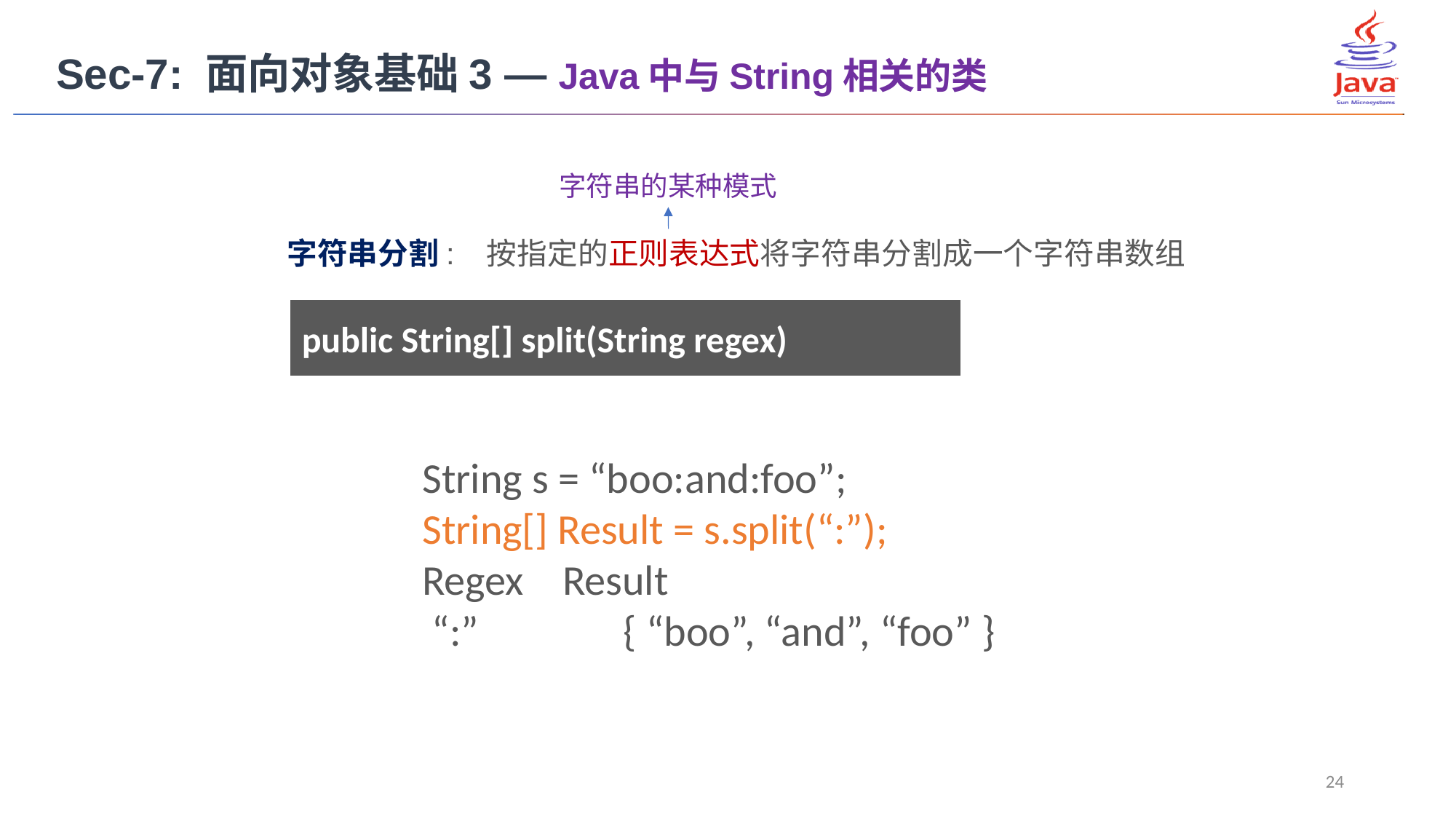

Sec-7: 面向对象基础3 — Java中与String相关的类
字符串的某种模式
字符串分割:   按指定的正则表达式将字符串分割成一个字符串数组
public String[] split(String regex)
String s = “boo:and:foo”;
String[] Result = s.split(“:”);
Regex    Result
 “:”               { “boo”, “and”, “foo” }
24